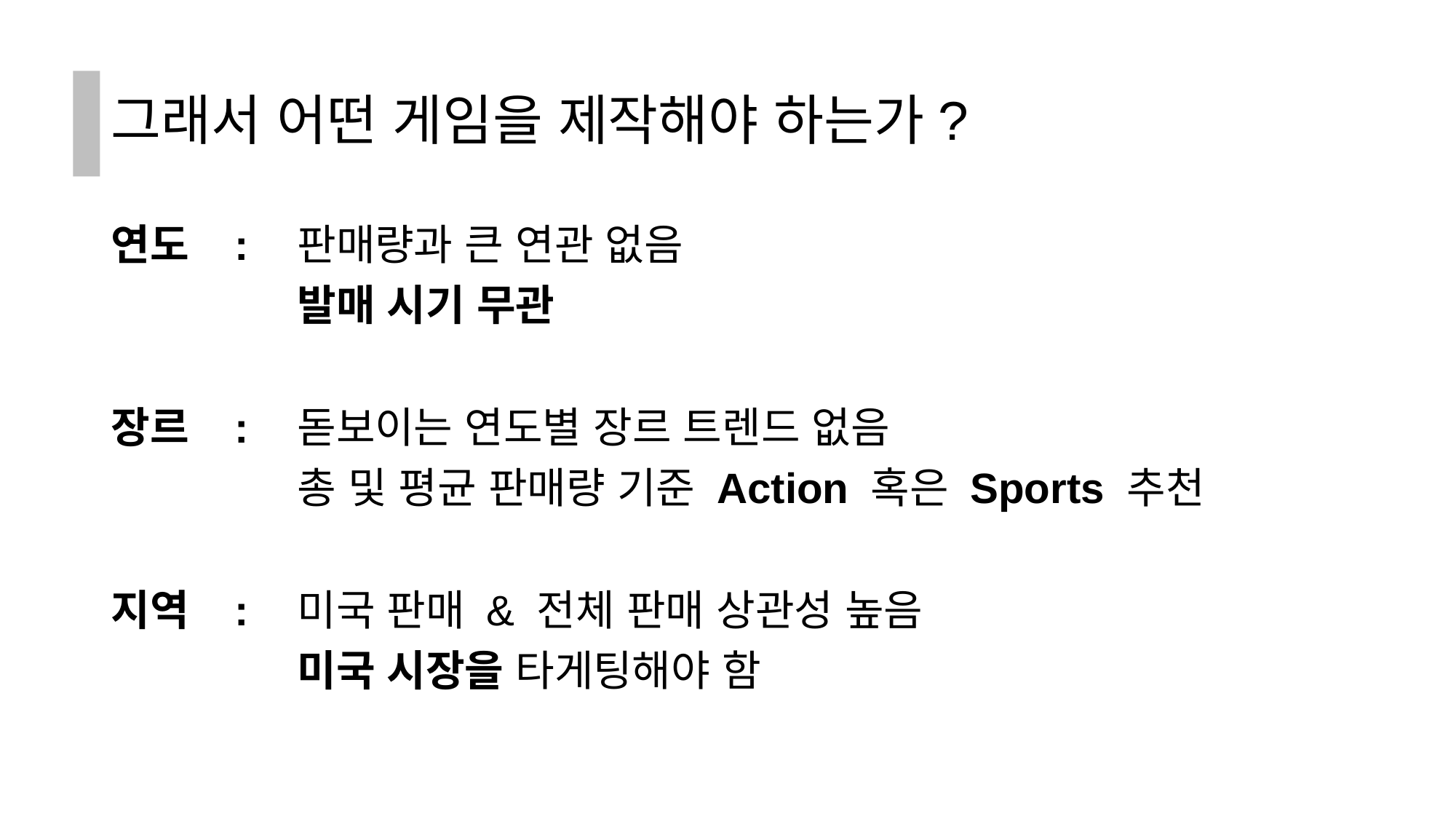

# 그래서 어떤 게임을 제작해야 하는가?
연도   :

장르   :

지역   :
판매량과 큰 연관 없음
발매 시기 무관

돋보이는 연도별 장르 트렌드 없음
총 및 평균 판매량 기준 Action 혹은 Sports 추천

미국 판매 & 전체 판매 상관성 높음
미국 시장을 타게팅해야 함